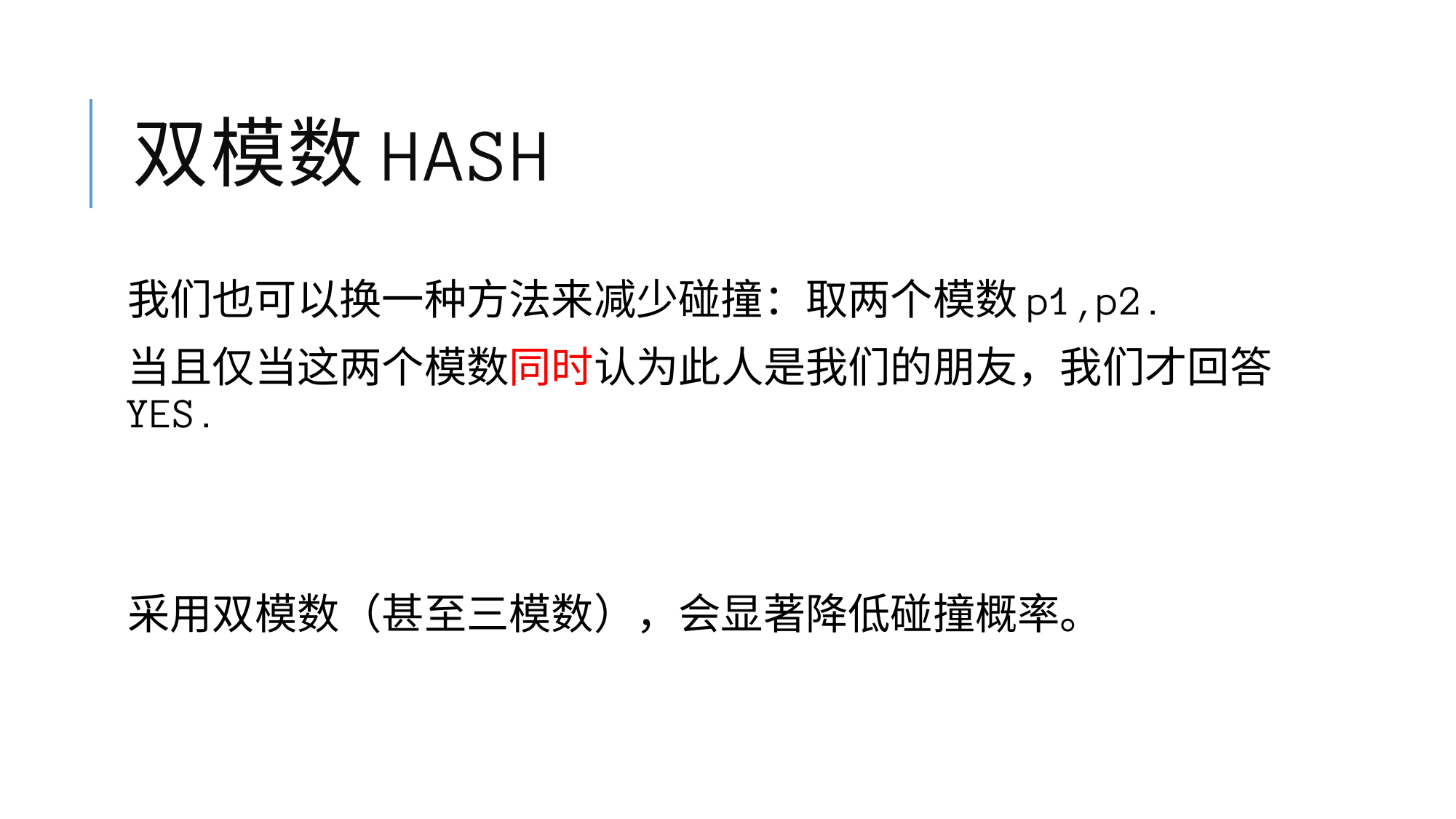

# 双模数hash
我们也可以换一种方法来减少碰撞：取两个模数p1,p2.
当且仅当这两个模数同时认为此人是我们的朋友，我们才回答YES.

采用双模数（甚至三模数），会显著降低碰撞概率。